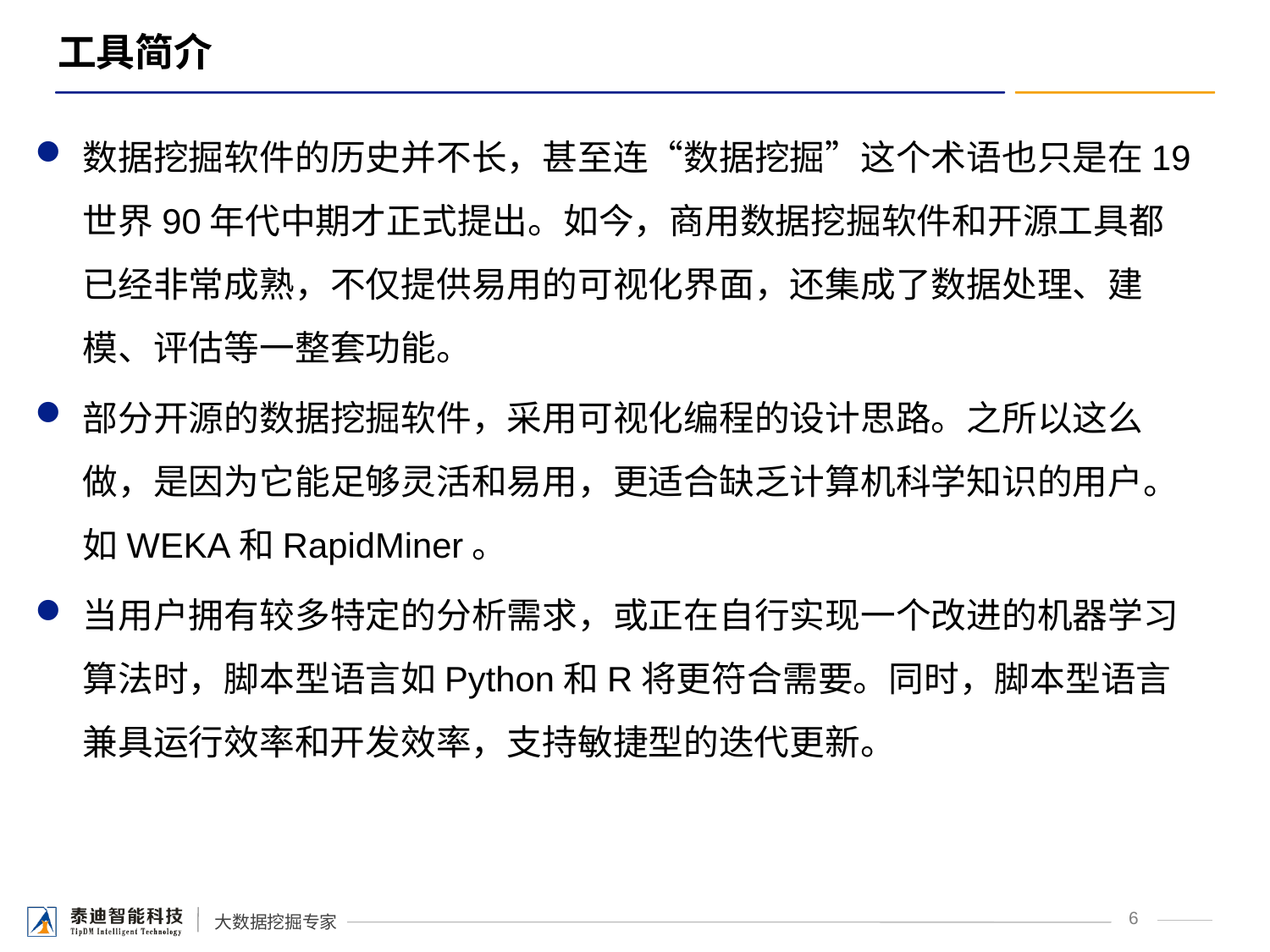

# 工具简介
数据挖掘软件的历史并不长，甚至连“数据挖掘”这个术语也只是在19世界90年代中期才正式提出。如今，商用数据挖掘软件和开源工具都已经非常成熟，不仅提供易用的可视化界面，还集成了数据处理、建模、评估等一整套功能。
部分开源的数据挖掘软件，采用可视化编程的设计思路。之所以这么做，是因为它能足够灵活和易用，更适合缺乏计算机科学知识的用户。如WEKA和RapidMiner。
当用户拥有较多特定的分析需求，或正在自行实现一个改进的机器学习算法时，脚本型语言如Python和R将更符合需要。同时，脚本型语言兼具运行效率和开发效率，支持敏捷型的迭代更新。